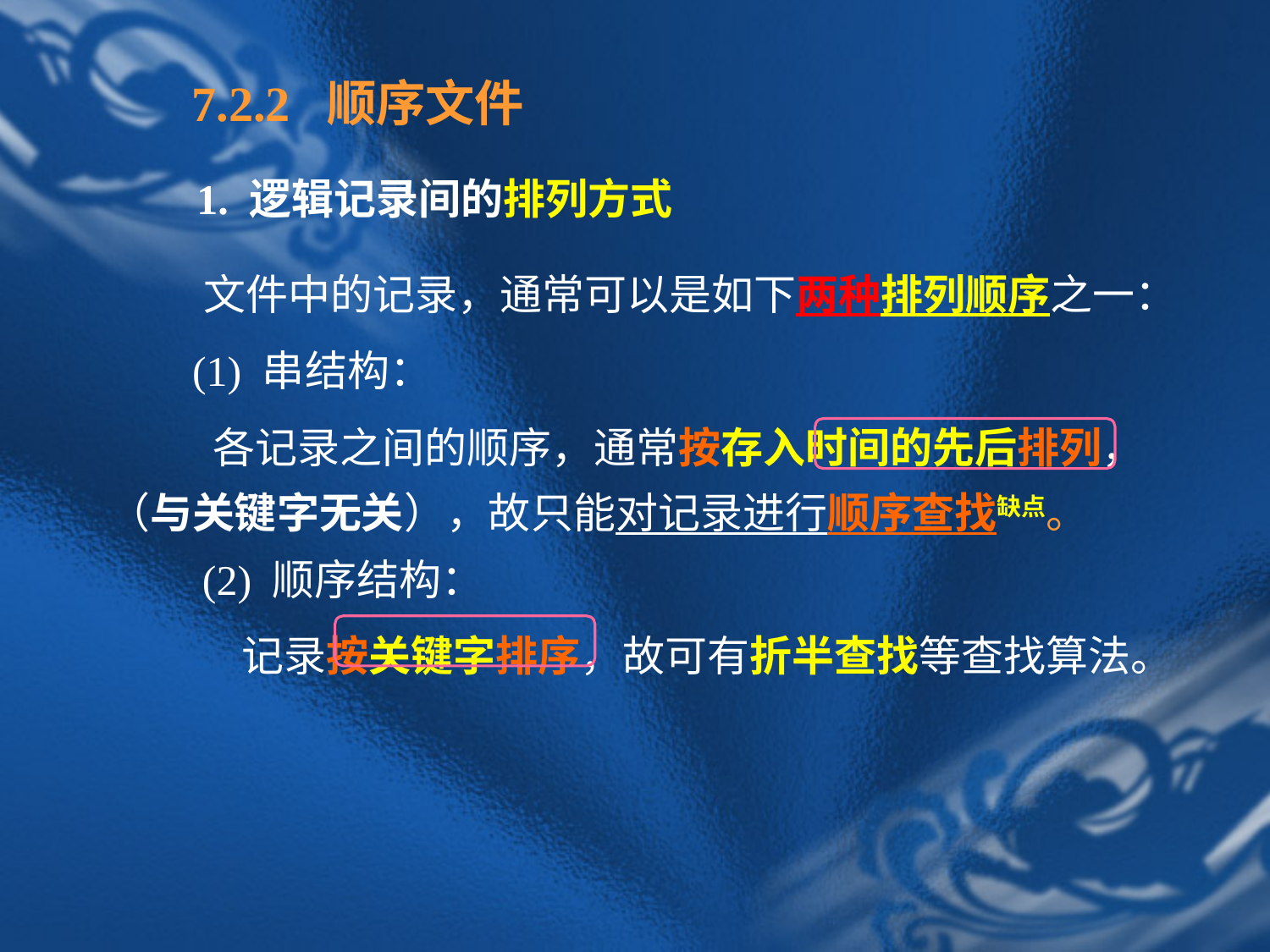

7.2.2  顺序文件
1. 逻辑记录间的排列方式
         文件中的记录，通常可以是如下两种排列顺序之一：
        (1) 串结构：
          各记录之间的顺序，通常按存入时间的先后排列，（与关键字无关），故只能对记录进行顺序查找缺点。
　　(2) 顺序结构：
             记录按关键字排序，故可有折半查找等查找算法。